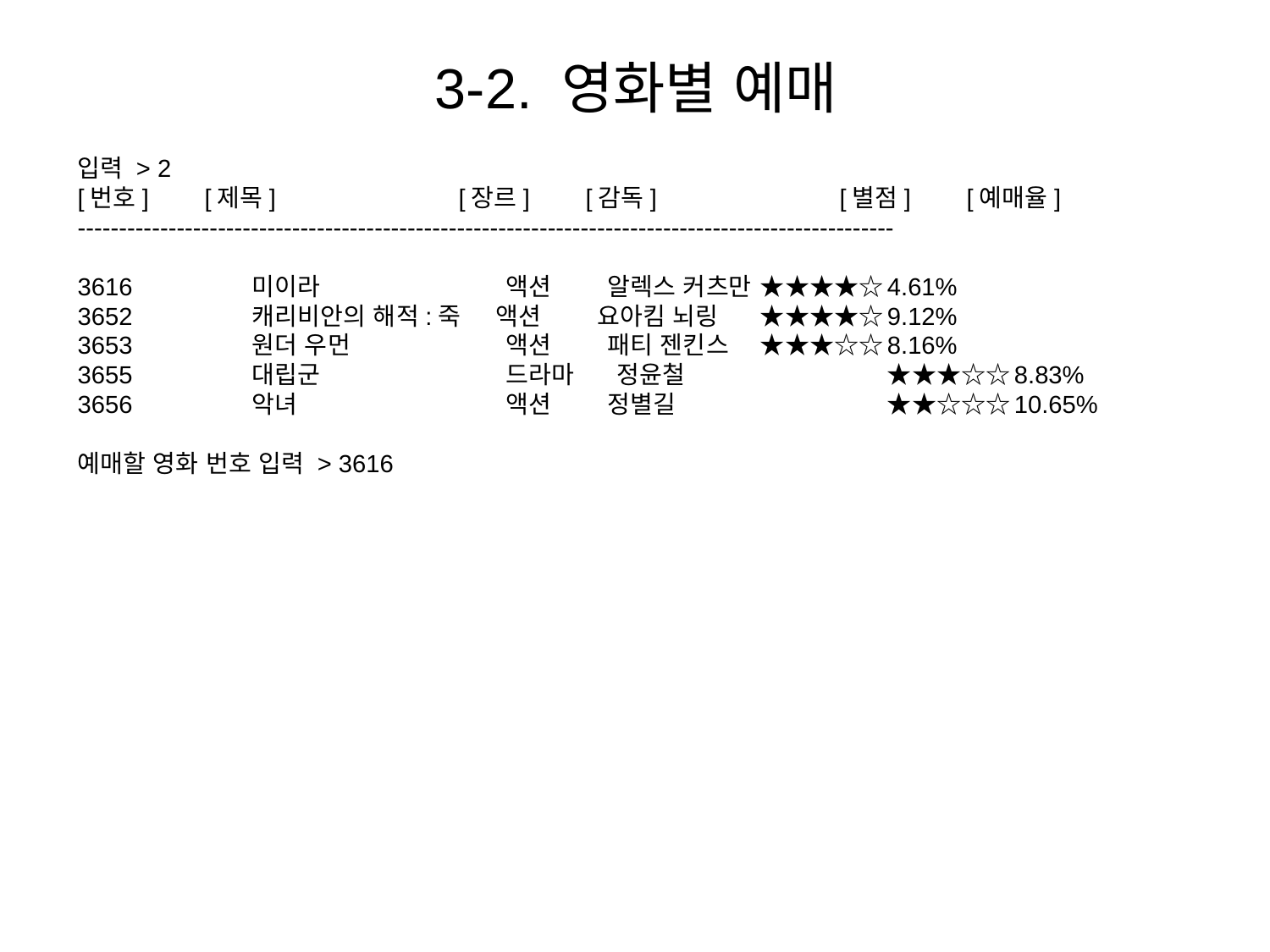

3-2. 영화별 예매
입력 > 2
[번호]	[제목]		[장르]	[감독]		[별점]	[예매율]
---------------------------------------------------------------------------------------------------

	미이라            	액션        알렉스 커츠만	★★★★☆	4.61%
3652	캐리비안의 해적:죽     액션        요아킴 뇌링 	★★★★☆	9.12%
3653	원더 우먼          	액션        패티 젠킨스 	★★★☆☆	8.16%
3655	대립군            	드라마      정윤철    		★★★☆☆	8.83%
3656	악녀             	액션        정별길    		★★☆☆☆	10.65%

예매할 영화 번호 입력 > 3616